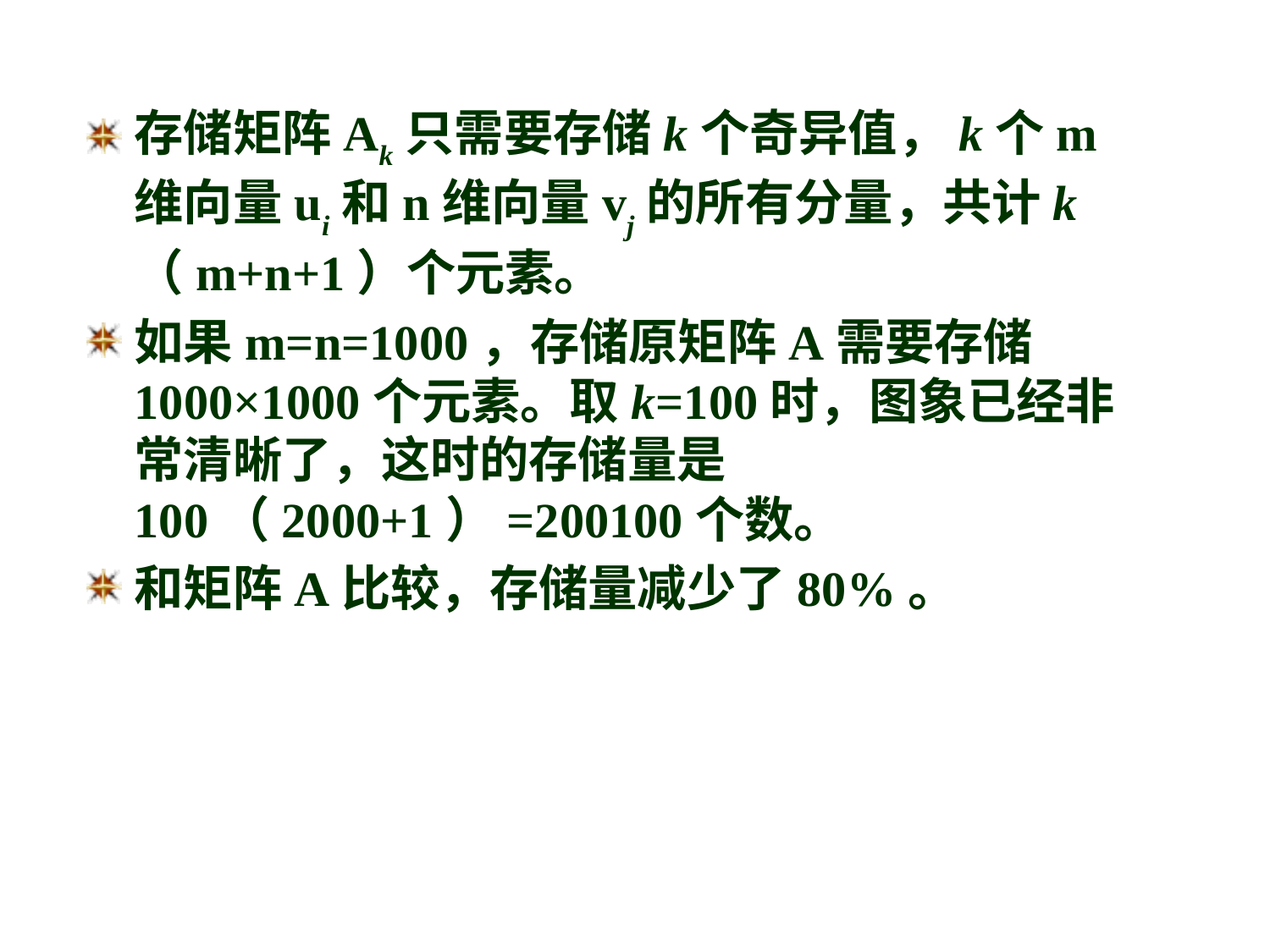

存储矩阵Ak只需要存储k个奇异值，k个m维向量ui和n维向量vj的所有分量，共计k（m+n+1）个元素。
如果m=n=1000，存储原矩阵A需要存储1000×1000个元素。取k=100时，图象已经非常清晰了，这时的存储量是100（2000+1）=200100个数。
和矩阵A比较，存储量减少了80%。